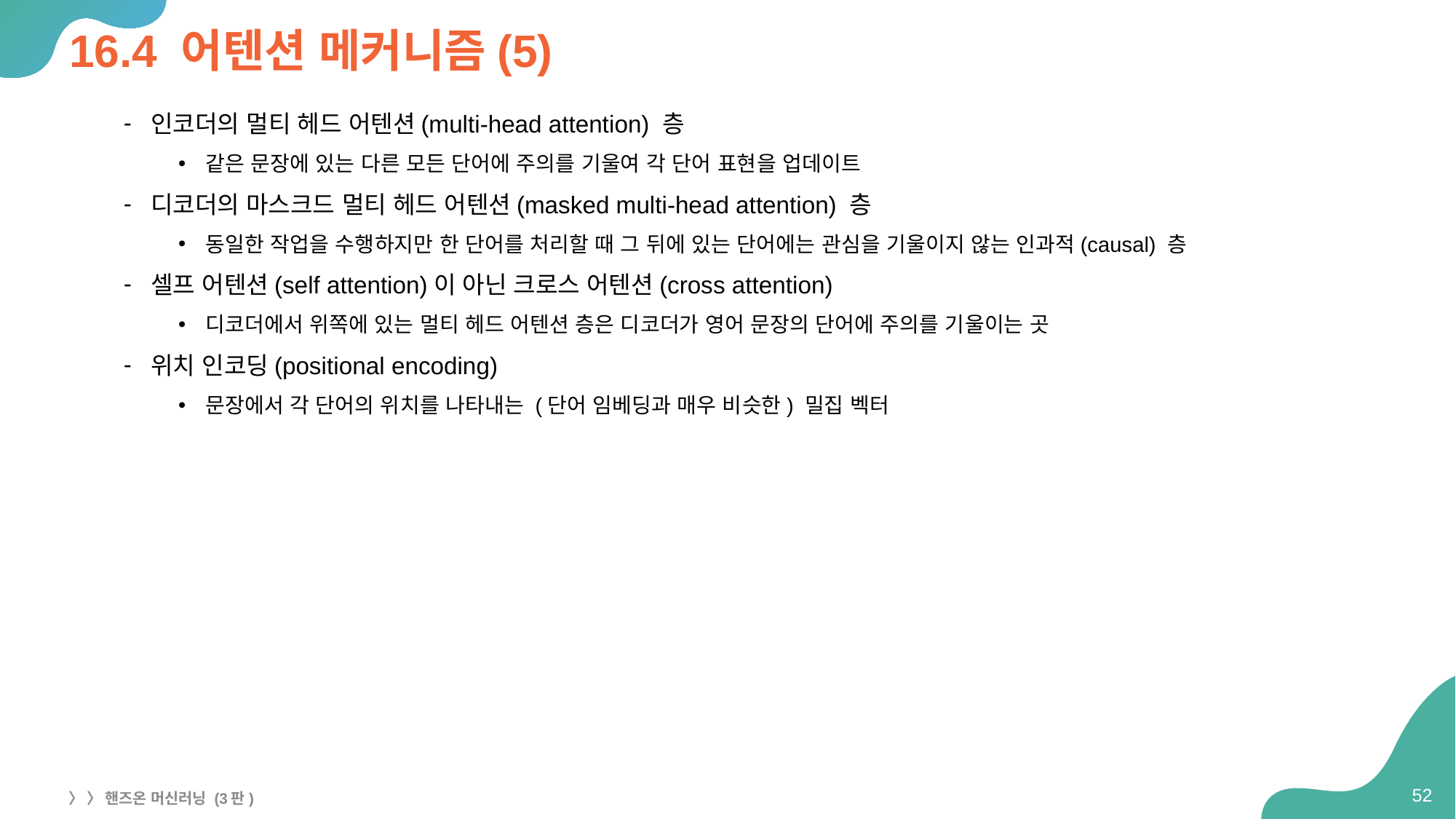

# 16.4 어텐션 메커니즘(5)
인코더의 멀티 헤드 어텐션(multi-head attention) 층
같은 문장에 있는 다른 모든 단어에 주의를 기울여 각 단어 표현을 업데이트
디코더의 마스크드 멀티 헤드 어텐션(masked multi-head attention) 층
동일한 작업을 수행하지만 한 단어를 처리할 때 그 뒤에 있는 단어에는 관심을 기울이지 않는 인과적(causal) 층
셀프 어텐션(self attention)이 아닌 크로스 어텐션(cross attention)
디코더에서 위쪽에 있는 멀티 헤드 어텐션 층은 디코더가 영어 문장의 단어에 주의를 기울이는 곳
위치 인코딩(positional encoding)
문장에서 각 단어의 위치를 나타내는 (단어 임베딩과 매우 비슷한) 밀집 벡터
52
〉 〉 핸즈온 머신러닝 (3판)